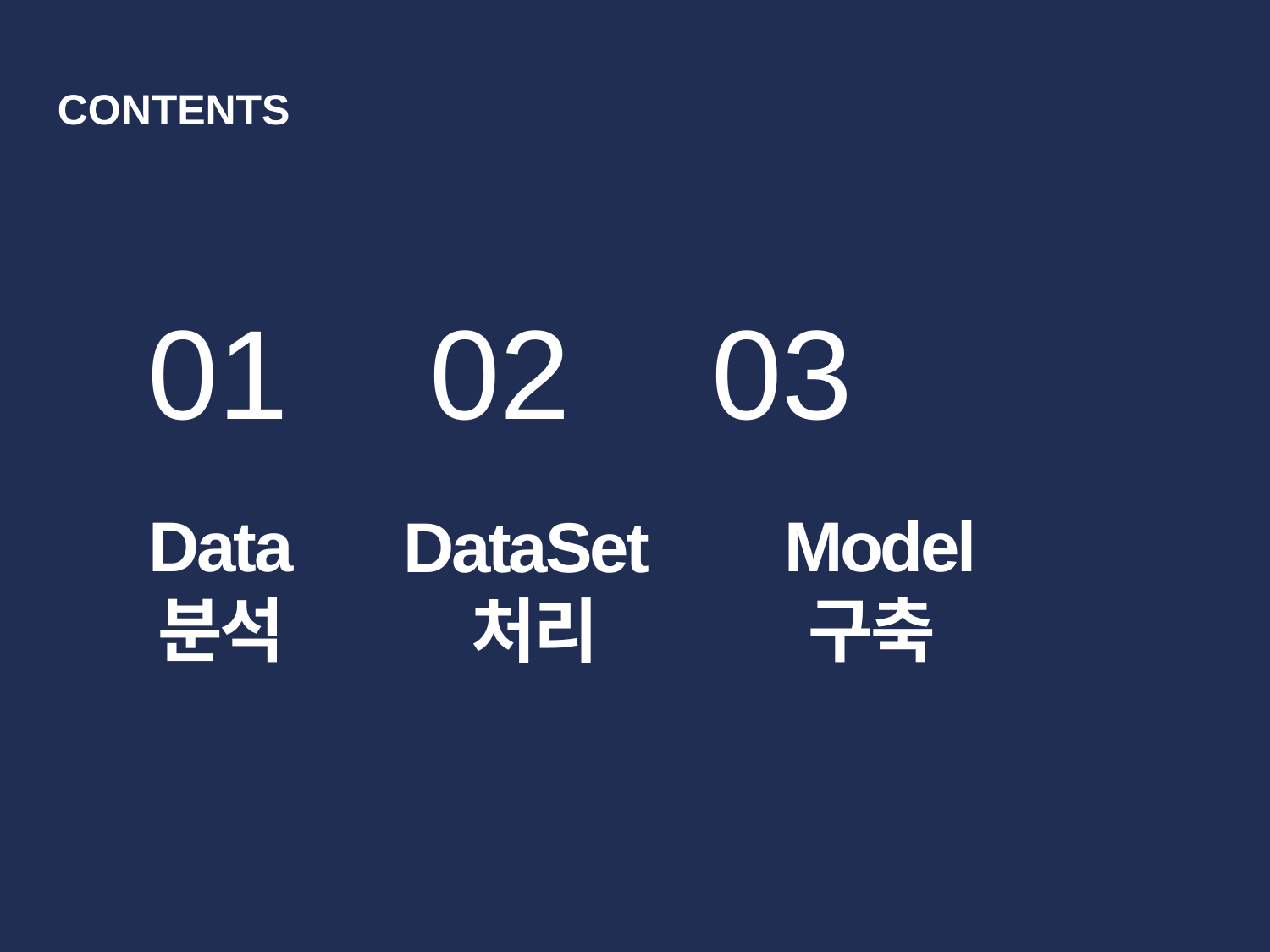

CONTENTS
01    02    03
Data 분석
Model
구축
DataSet처리